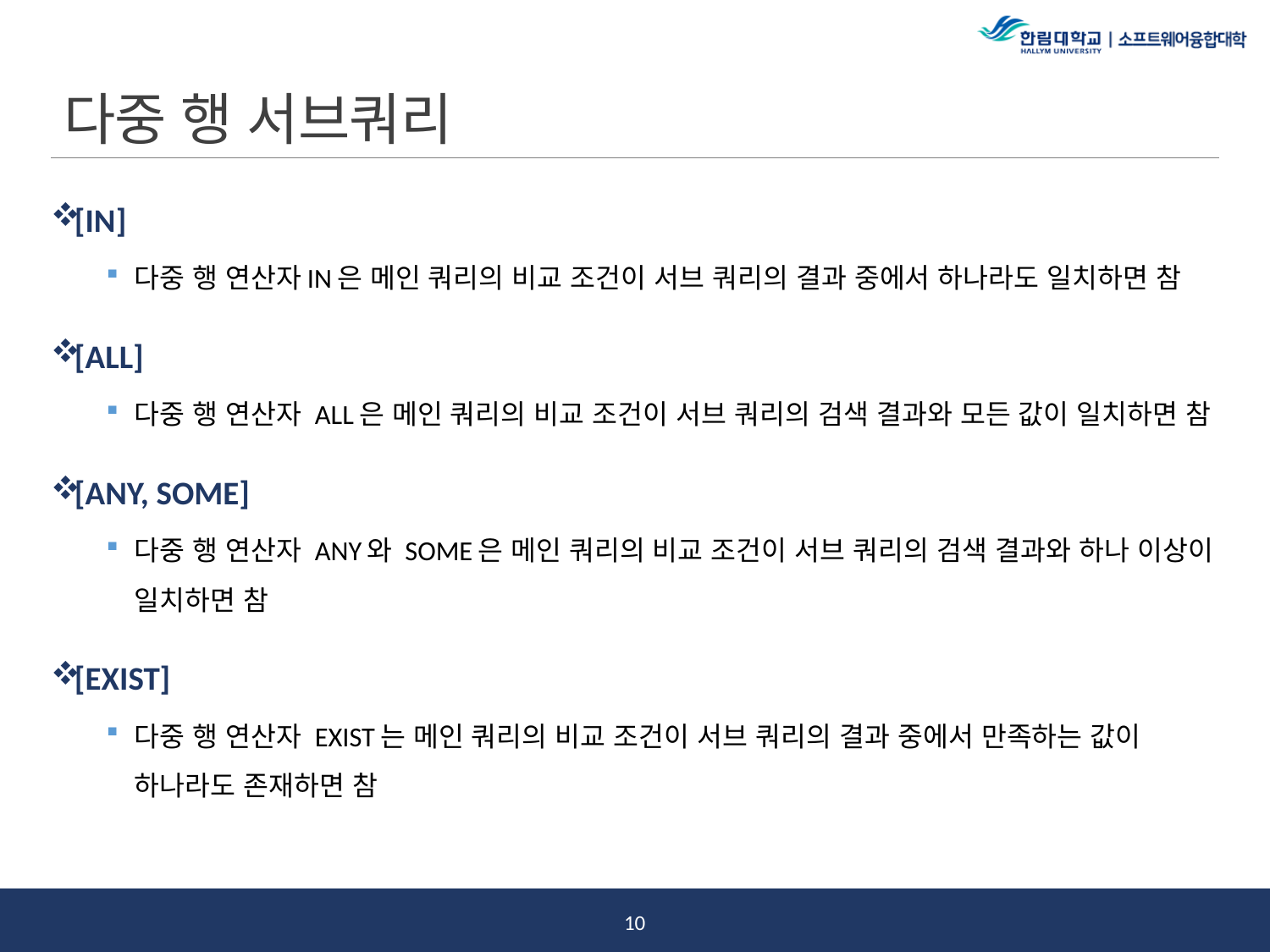

# 다중 행 서브쿼리
[IN]
다중 행 연산자IN은 메인 쿼리의 비교 조건이 서브 쿼리의 결과 중에서 하나라도 일치하면 참
[ALL]
다중 행 연산자 ALL은 메인 쿼리의 비교 조건이 서브 쿼리의 검색 결과와 모든 값이 일치하면 참
[ANY, SOME]
다중 행 연산자 ANY와 SOME은 메인 쿼리의 비교 조건이 서브 쿼리의 검색 결과와 하나 이상이 일치하면 참
[EXIST]
다중 행 연산자 EXIST는 메인 쿼리의 비교 조건이 서브 쿼리의 결과 중에서 만족하는 값이 하나라도 존재하면 참
10